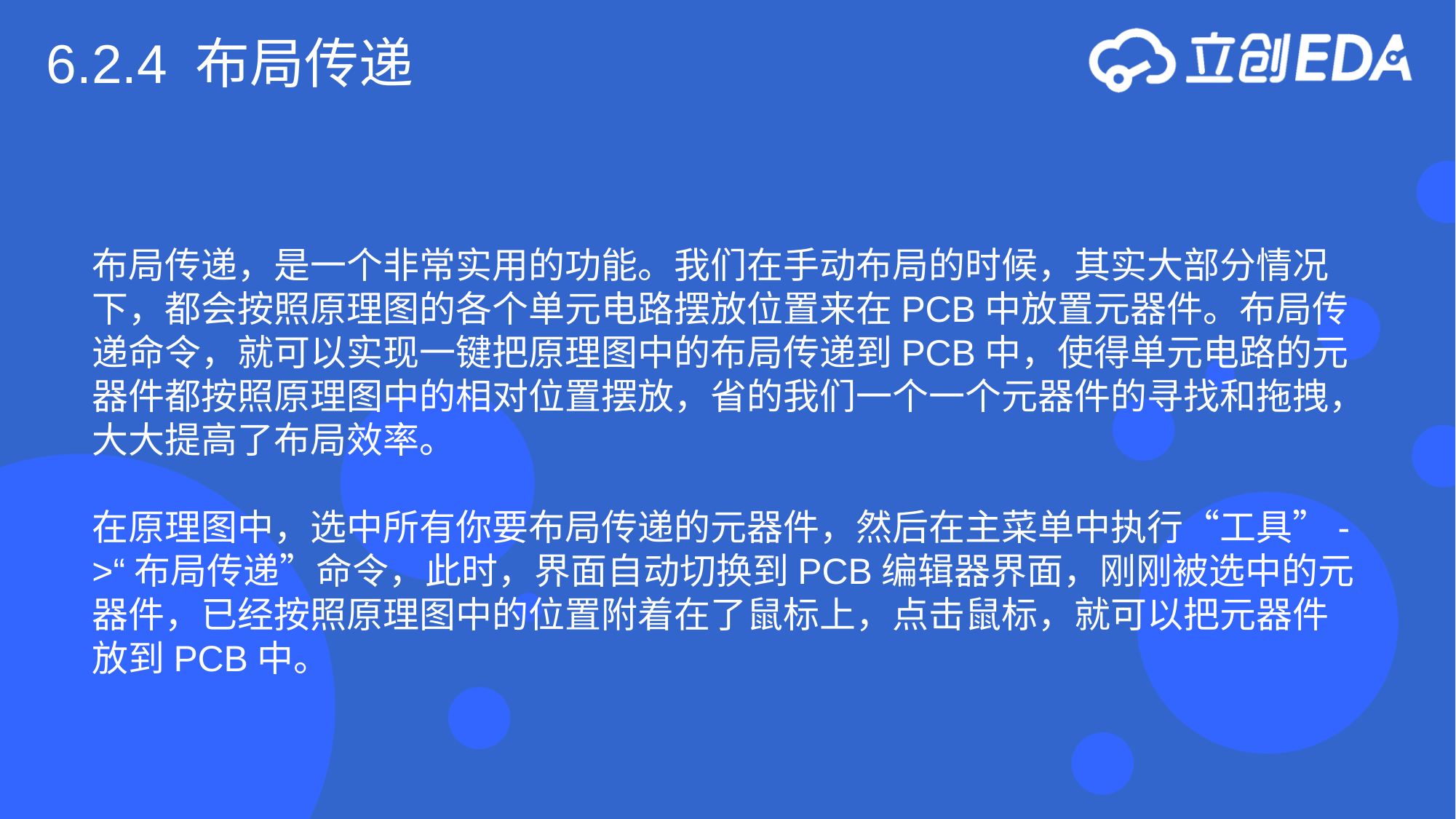

6.2.4 布局传递
布局传递，是一个非常实用的功能。我们在手动布局的时候，其实大部分情况下，都会按照原理图的各个单元电路摆放位置来在PCB中放置元器件。布局传递命令，就可以实现一键把原理图中的布局传递到PCB中，使得单元电路的元器件都按照原理图中的相对位置摆放，省的我们一个一个元器件的寻找和拖拽，大大提高了布局效率。

在原理图中，选中所有你要布局传递的元器件，然后在主菜单中执行“工具”->“布局传递”命令，此时，界面自动切换到PCB编辑器界面，刚刚被选中的元器件，已经按照原理图中的位置附着在了鼠标上，点击鼠标，就可以把元器件放到PCB中。